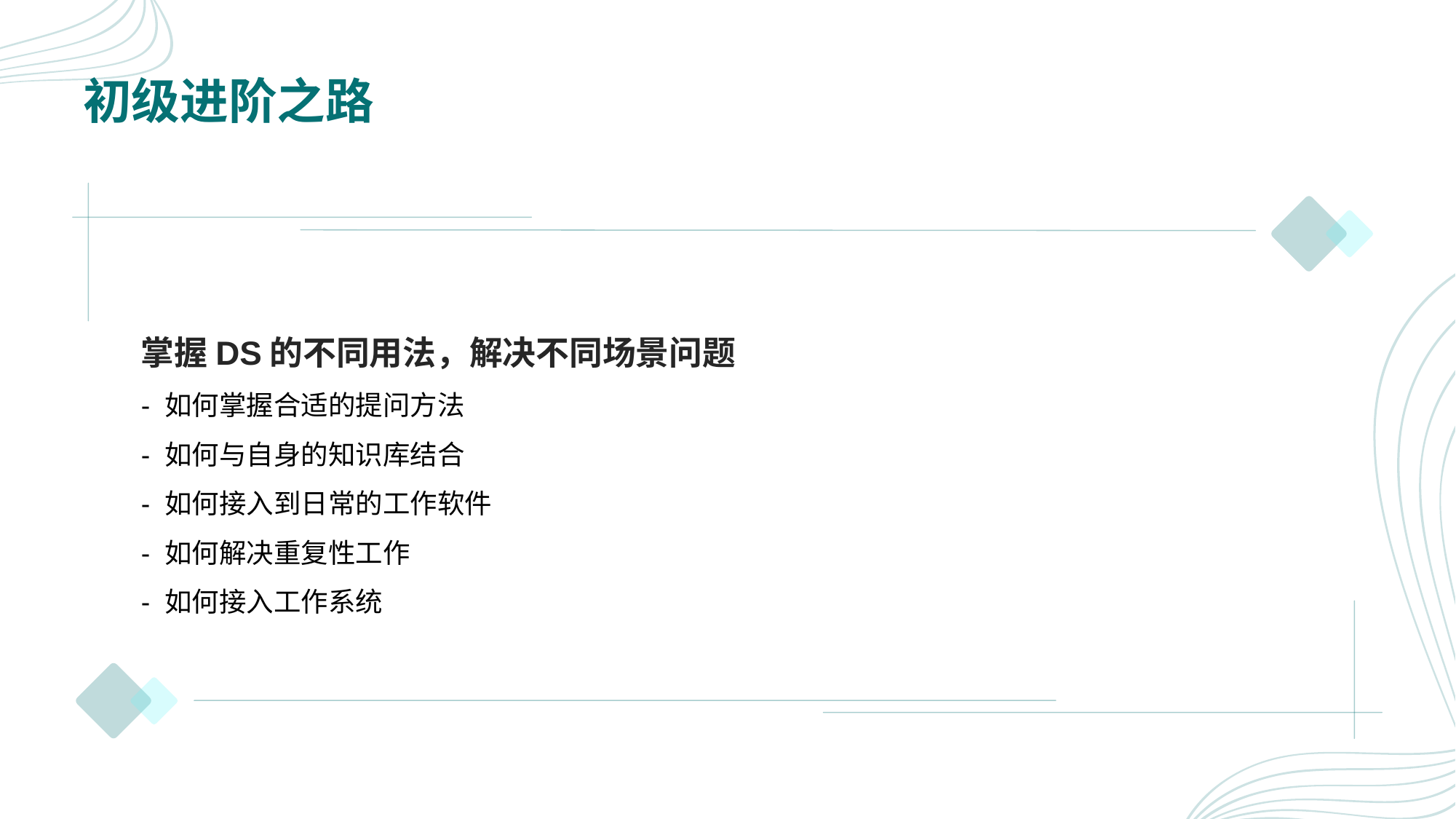

# 初级进阶之路

掌握DS的不同用法，解决不同场景问题
- 如何掌握合适的提问方法
- 如何与自身的知识库结合
- 如何接入到日常的工作软件
- 如何解决重复性工作
- 如何接入工作系统